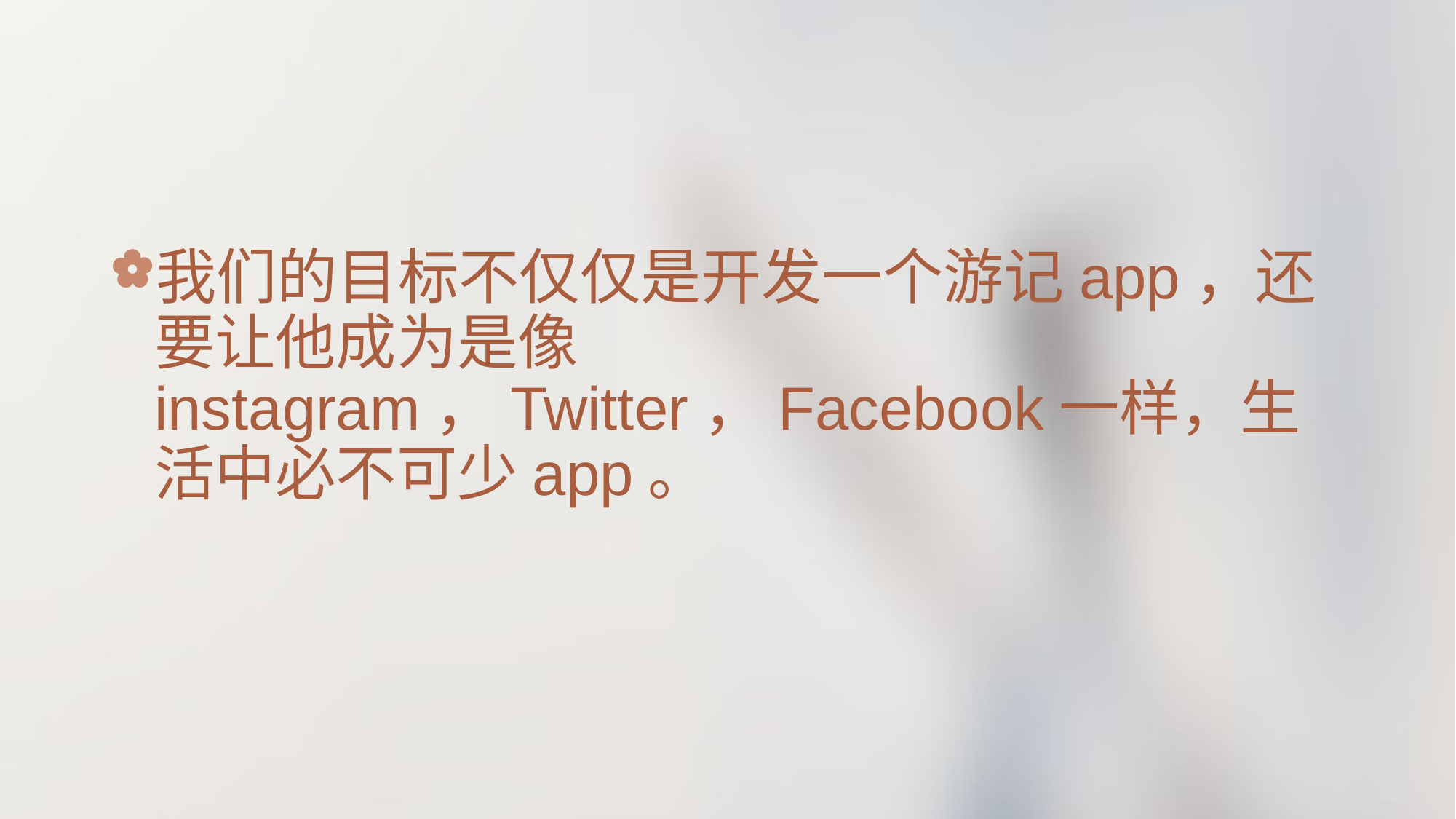

#
我们的目标不仅仅是开发一个游记app，还要让他成为是像instagram，Twitter，Facebook一样，生活中必不可少app。